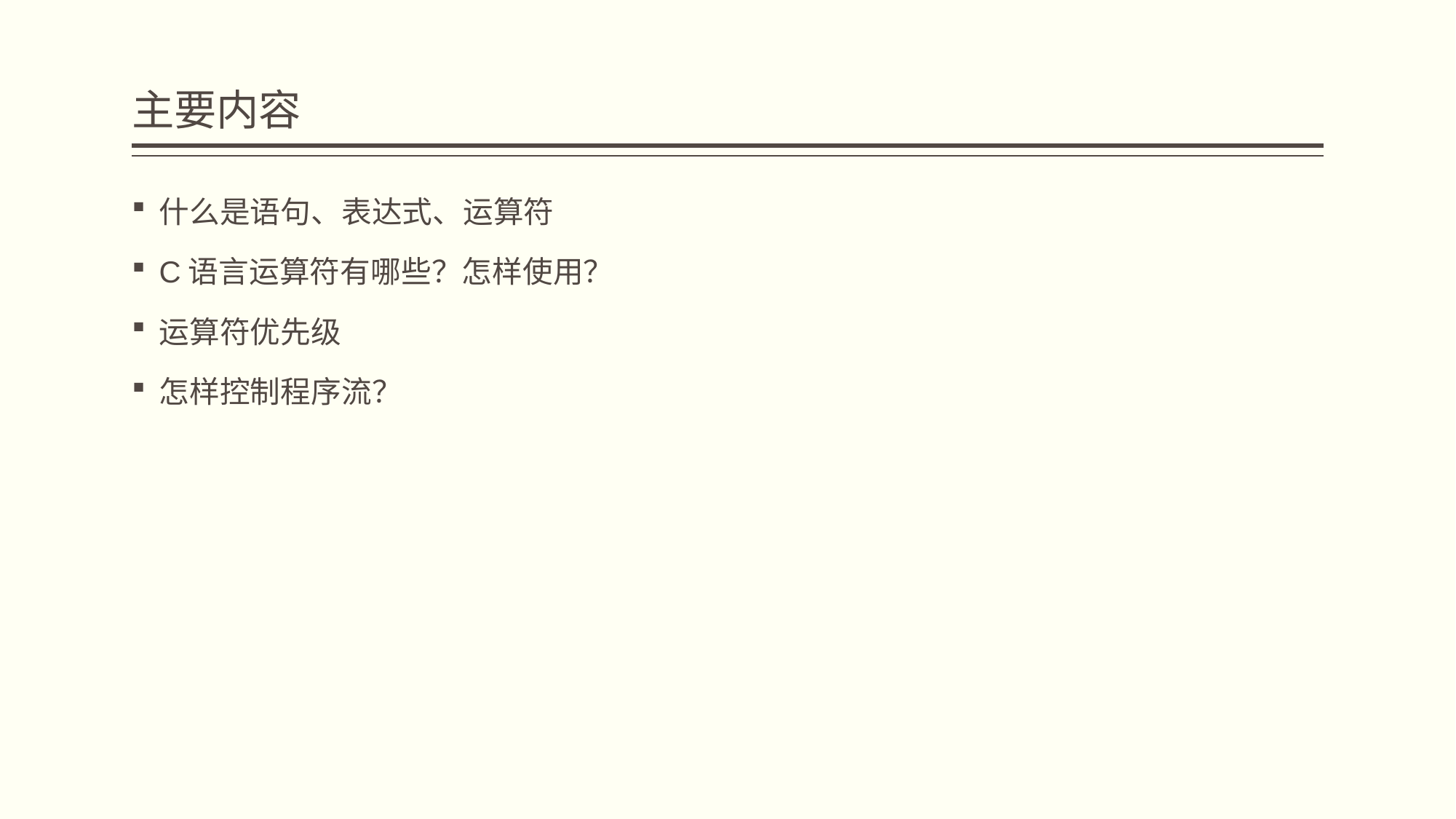

# 主要内容
什么是语句、表达式、运算符
C语言运算符有哪些？怎样使用？
运算符优先级
怎样控制程序流？